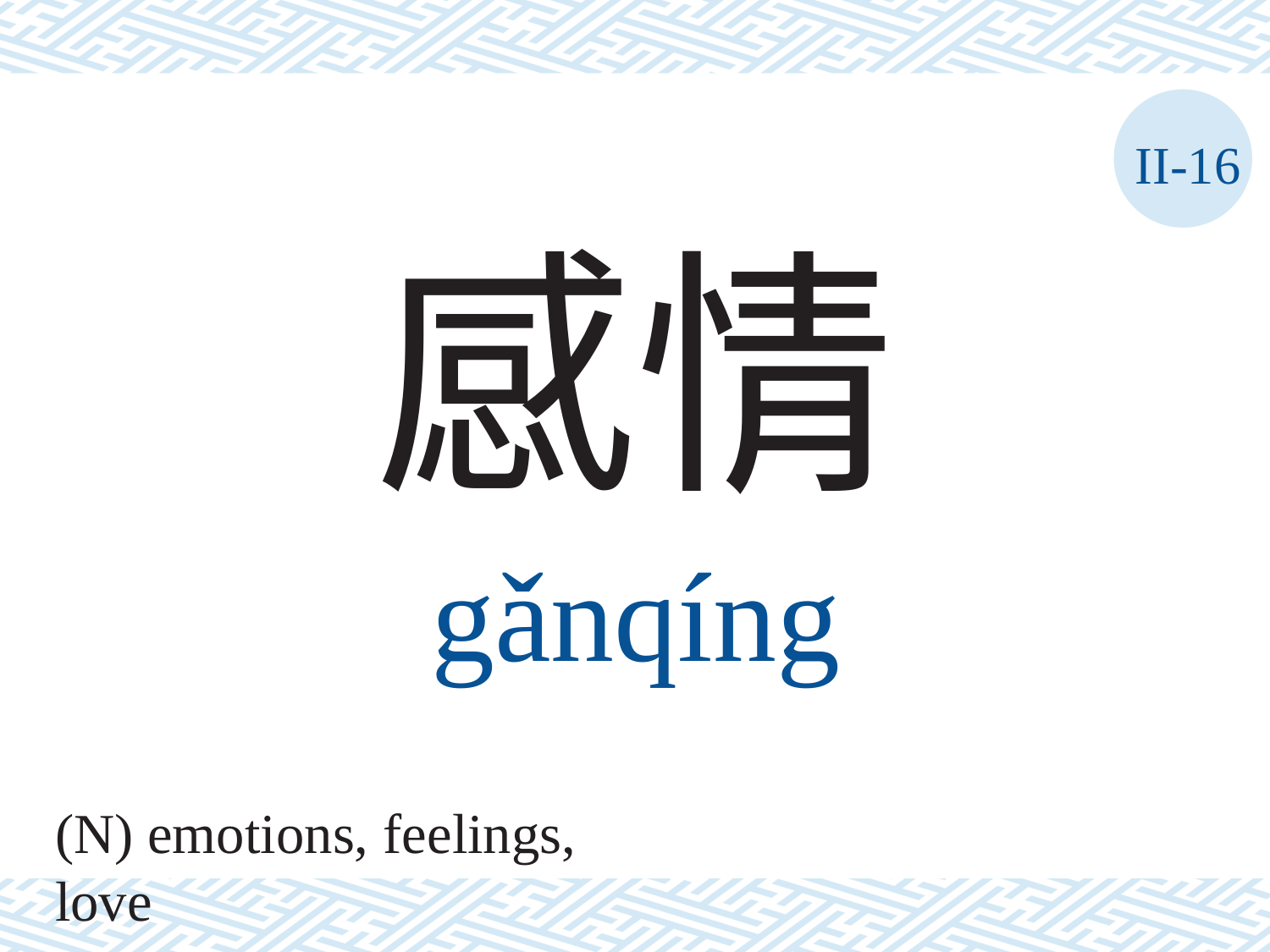

II-16
感情
gǎnqíng
(N) emotions, feelings, love